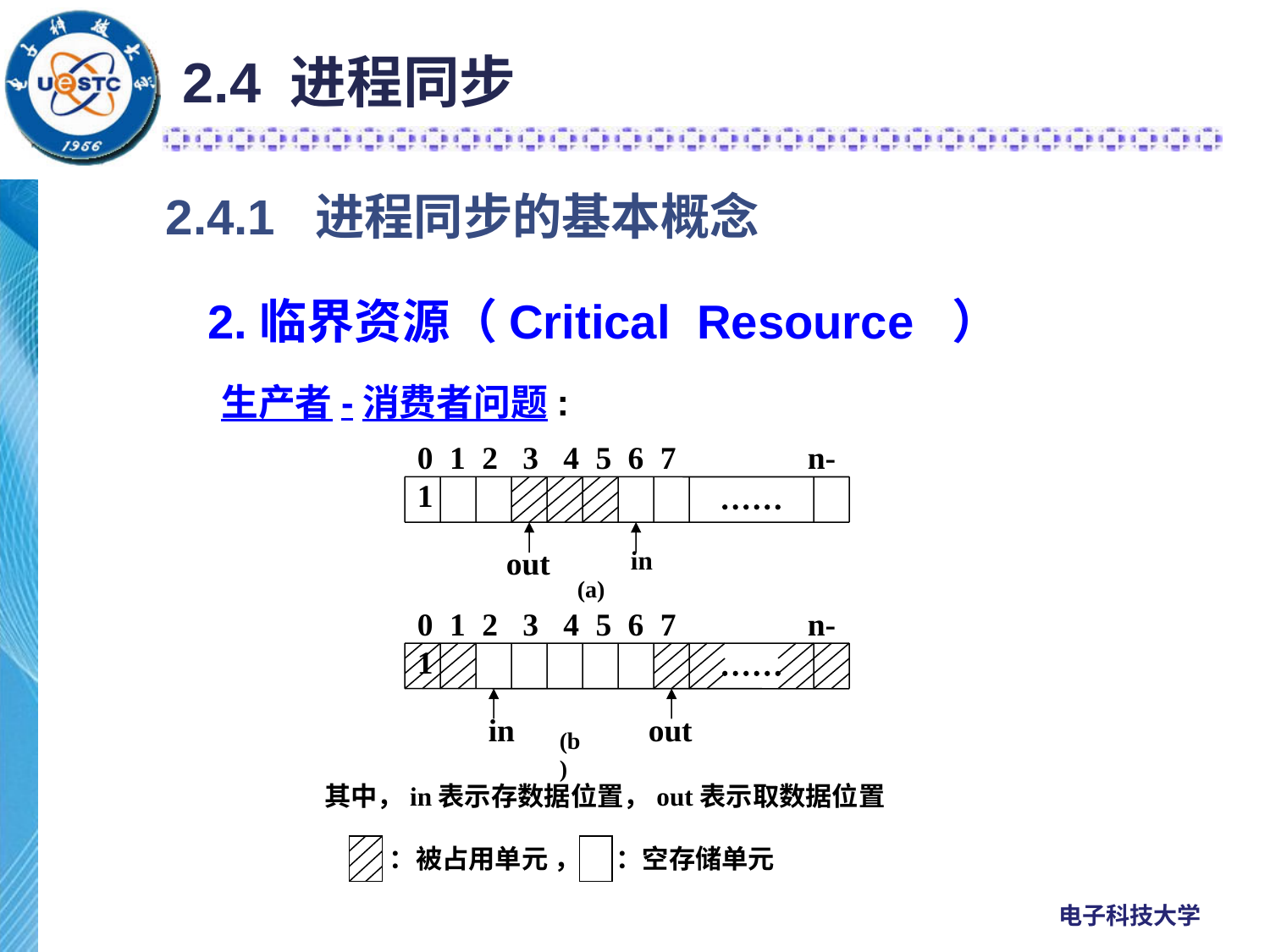

2.4 进程同步
2.4.1  进程同步的基本概念
2.临界资源（Critical  Resource  ）

生产者-消费者问题:
0  1  2   3   4  5  6  7                n-1

out

in
(a)
0  1  2   3   4  5  6  7                n-1

(b)

in

out
  其中，in表示存数据位置，out表示取数据位置

             ：被占用单元 ，      ：空存储单元